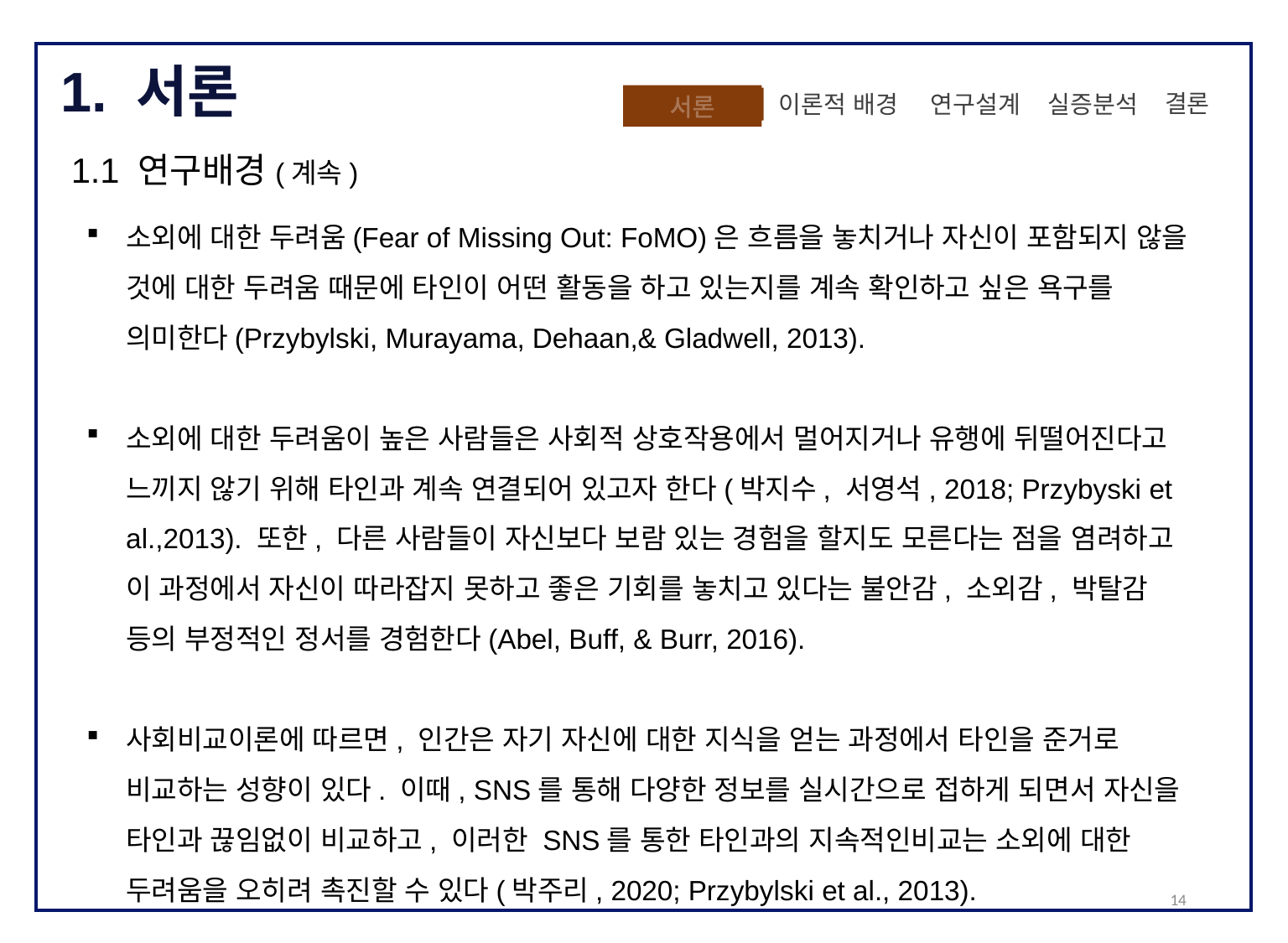

1. 서론
 결론
실증분석
이론적 배경
 연구설계
서론

1.1 연구배경(계속)
소외에 대한 두려움(Fear of Missing Out: FoMO)은 흐름을 놓치거나 자신이 포함되지 않을 것에 대한 두려움 때문에 타인이 어떤 활동을 하고 있는지를 계속 확인하고 싶은 욕구를 의미한다(Przybylski, Murayama, Dehaan,& Gladwell, 2013).

소외에 대한 두려움이 높은 사람들은 사회적 상호작용에서 멀어지거나 유행에 뒤떨어진다고 느끼지 않기 위해 타인과 계속 연결되어 있고자 한다(박지수, 서영석, 2018; Przybyski et al.,2013). 또한, 다른 사람들이 자신보다 보람 있는 경험을 할지도 모른다는 점을 염려하고 이 과정에서 자신이 따라잡지 못하고 좋은 기회를 놓치고 있다는 불안감, 소외감, 박탈감 등의 부정적인 정서를 경험한다(Abel, Buff, & Burr, 2016).

사회비교이론에 따르면, 인간은 자기 자신에 대한 지식을 얻는 과정에서 타인을 준거로 비교하는 성향이 있다. 이때, SNS를 통해 다양한 정보를 실시간으로 접하게 되면서 자신을 타인과 끊임없이 비교하고, 이러한 SNS를 통한 타인과의 지속적인비교는 소외에 대한 두려움을 오히려 촉진할 수 있다(박주리, 2020; Przybylski et al., 2013).

14